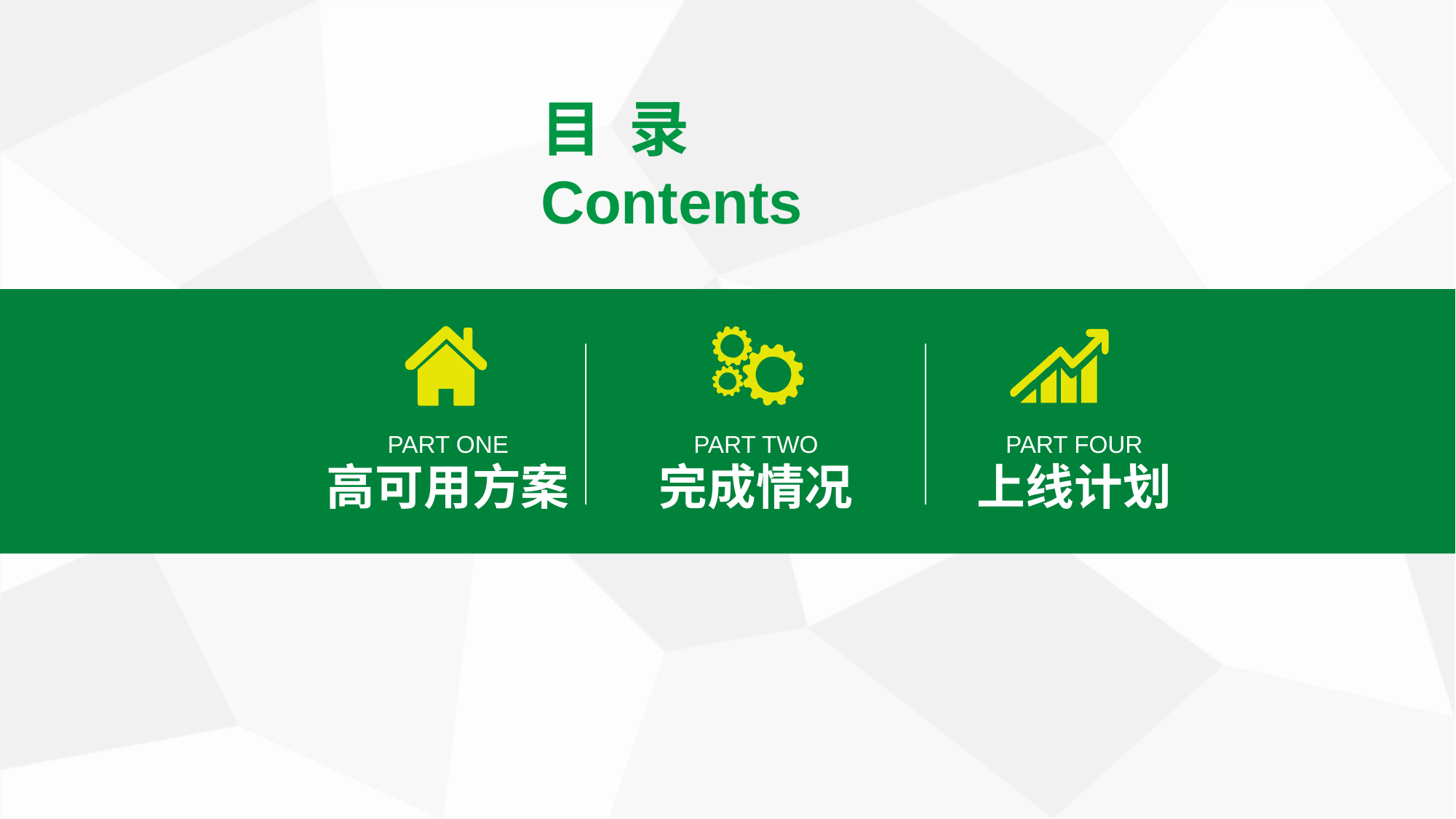

目  录
Contents

PART ONE
高可用方案
PART TWO
完成情况
PART FOUR
上线计划